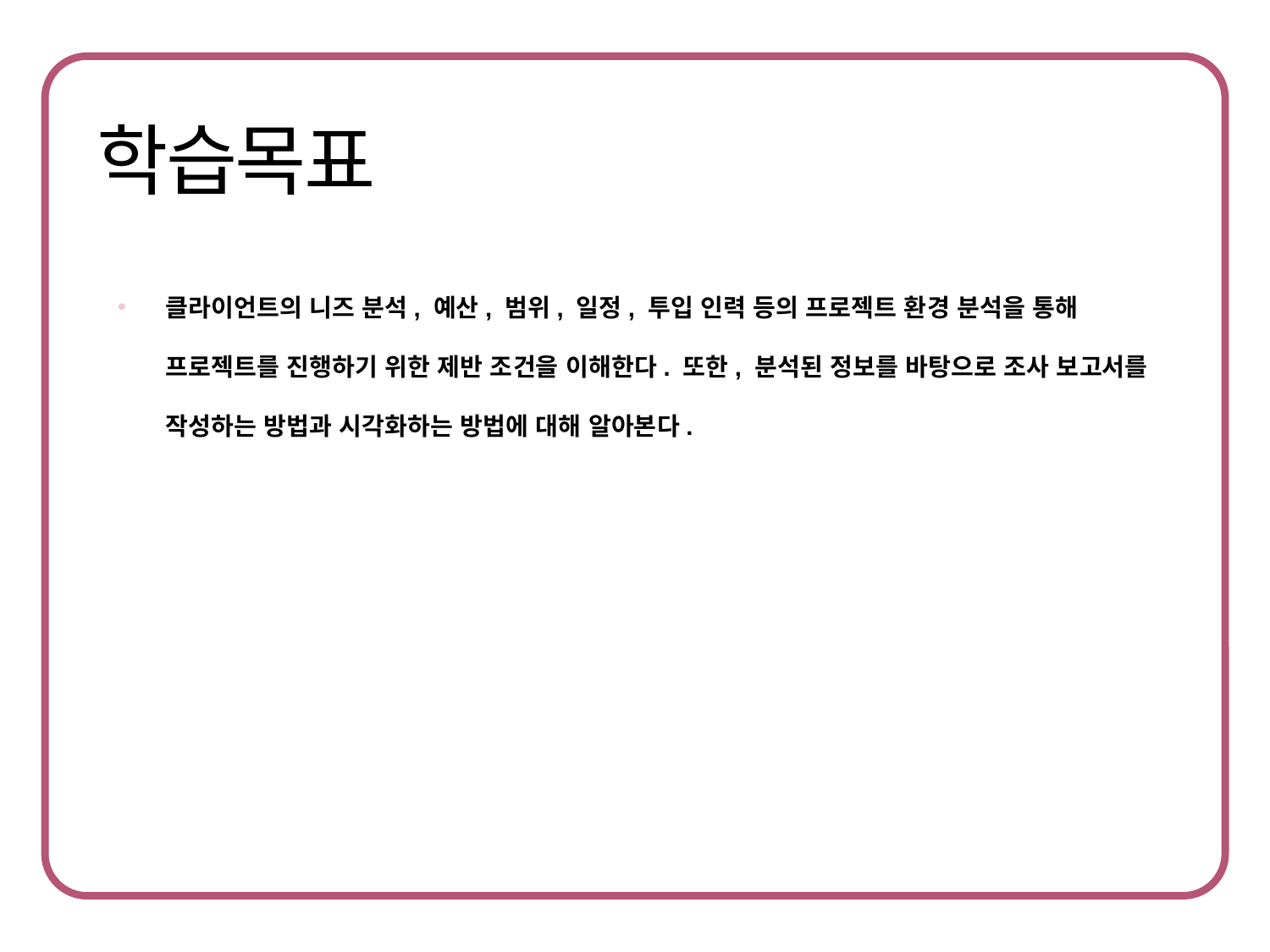

클라이언트의 니즈 분석, 예산, 범위, 일정, 투입 인력 등의 프로젝트 환경 분석을 통해 프로젝트를 진행하기 위한 제반 조건을 이해한다. 또한, 분석된 정보를 바탕으로 조사 보고서를 작성하는 방법과 시각화하는 방법에 대해 알아본다.